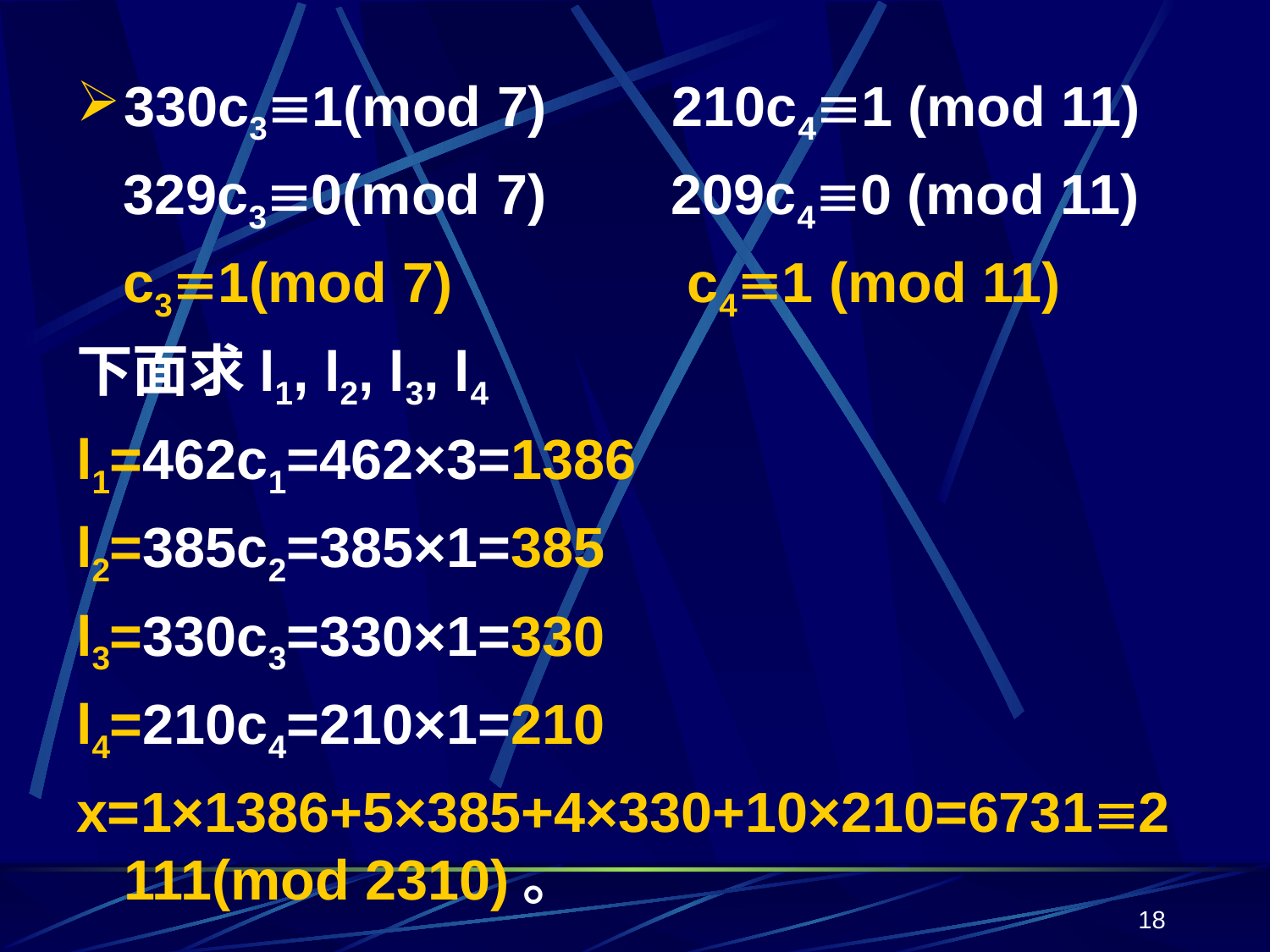

330c3≡1(mod 7)        210c4≡1 (mod 11)
   329c3≡0(mod 7)        209c4≡0 (mod 11)
   c3≡1(mod 7)               c4≡1 (mod 11)
下面求l1, l2, l3, l4
l1=462c1=462×3=1386
l2=385c2=385×1=385
l3=330c3=330×1=330
l4=210c4=210×1=210
x=1×1386+5×385+4×330+10×210=6731≡2111(mod 2310)。

18